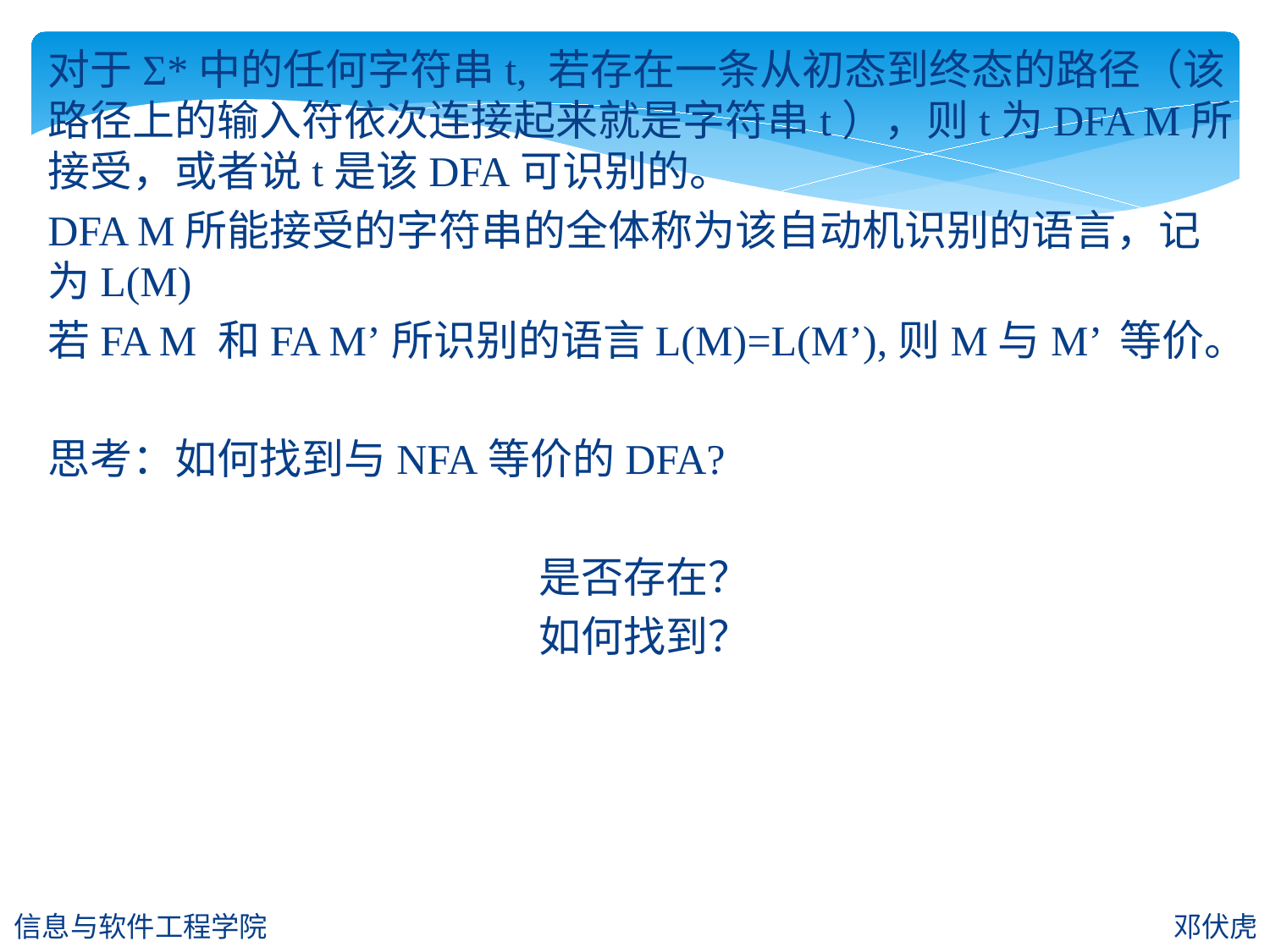

对于Σ*中的任何字符串t, 若存在一条从初态到终态的路径（该路径上的输入符依次连接起来就是字符串t），则t为DFA M所接受，或者说t是该DFA可识别的。
DFA M所能接受的字符串的全体称为该自动机识别的语言，记为L(M)
若FA M 和FA M’所识别的语言L(M)=L(M’),则M与M’ 等价。

思考：如何找到与NFA等价的DFA?

是否存在？
如何找到？
45
信息与软件工程学院
邓伏虎